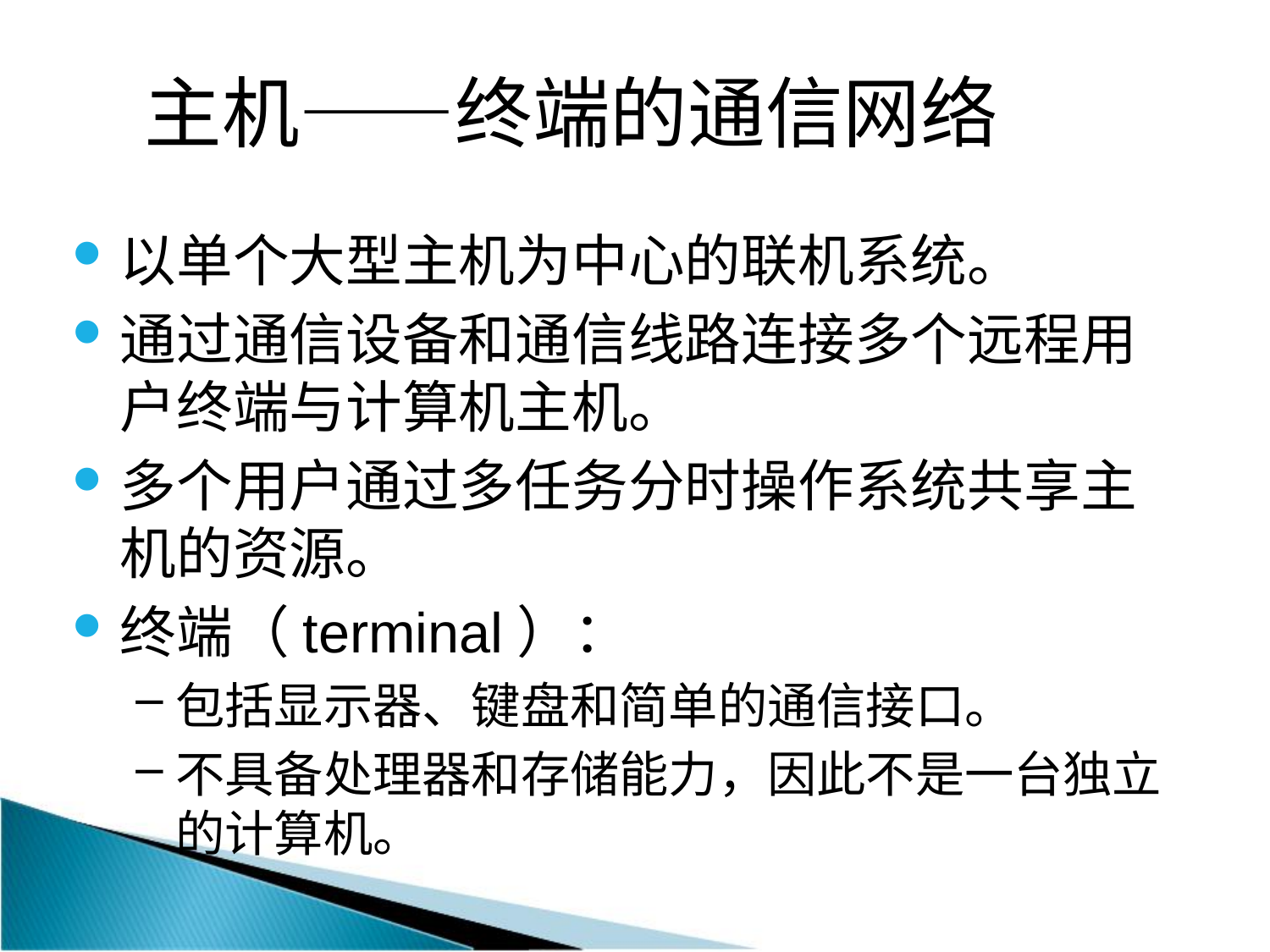

主机——终端的通信网络
以单个大型主机为中心的联机系统。
通过通信设备和通信线路连接多个远程用户终端与计算机主机。
多个用户通过多任务分时操作系统共享主机的资源。
终端（terminal）：
包括显示器、键盘和简单的通信接口。
不具备处理器和存储能力，因此不是一台独立的计算机。